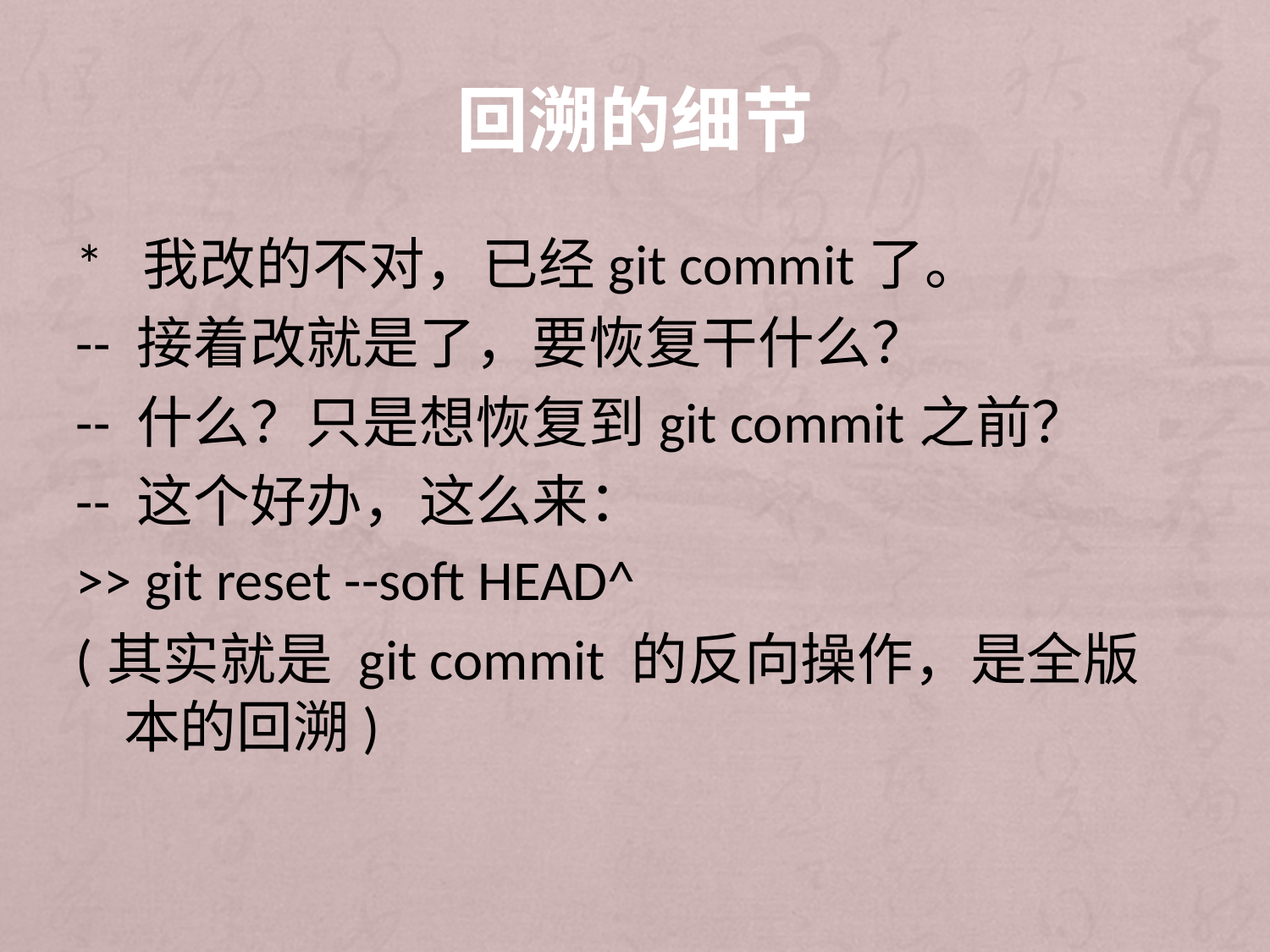

# 回溯的细节
*  我改的不对，已经git commit了。
-- 接着改就是了，要恢复干什么？
-- 什么？只是想恢复到git commit之前？
-- 这个好办，这么来：
>> git reset --soft HEAD^
(其实就是 git commit 的反向操作，是全版本的回溯)